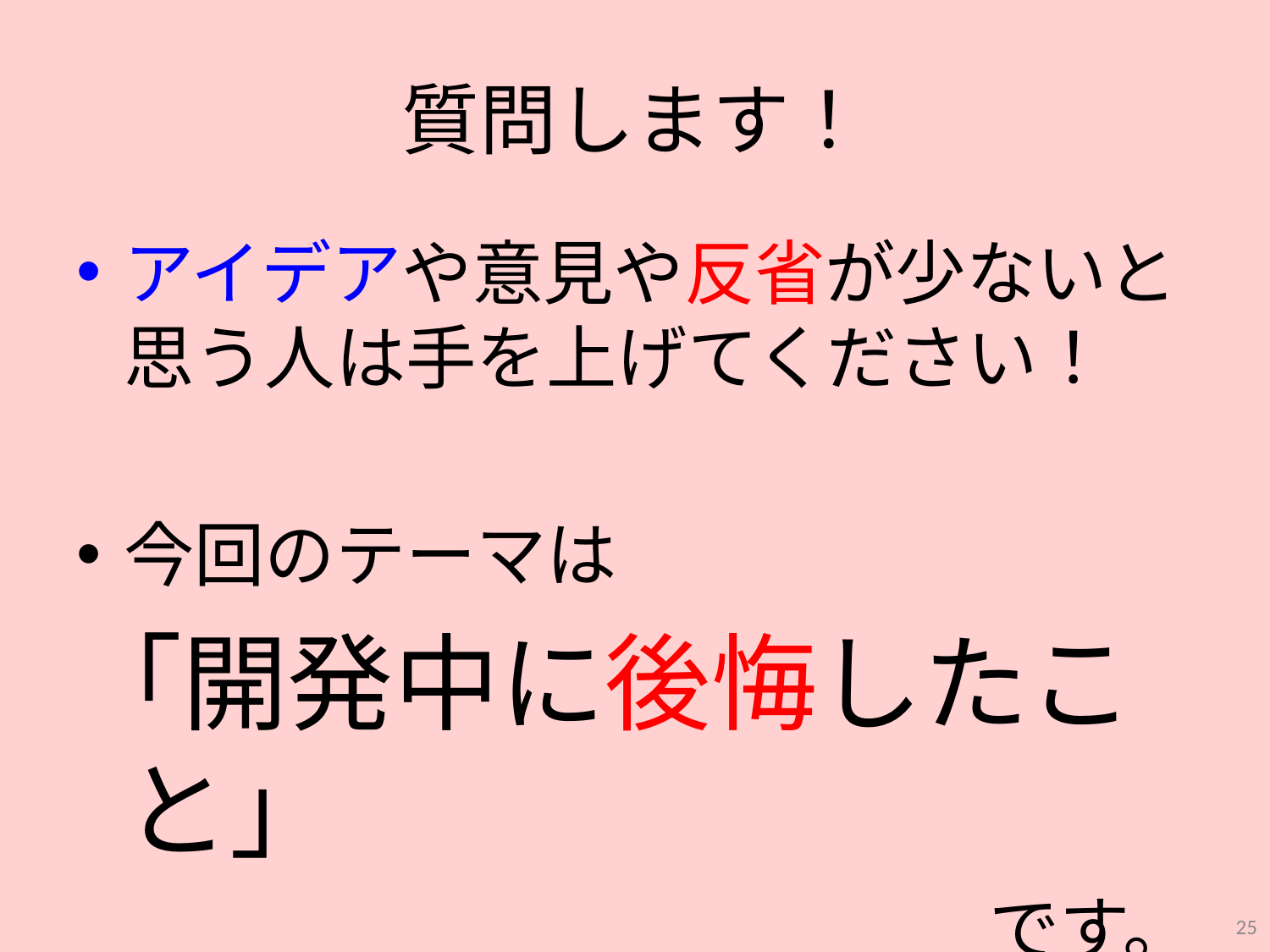

# 質問します！
アイデアや意見や反省が少ないと思う人は手を上げてください！

今回のテーマは
「開発中に後悔したこと」
です。
25